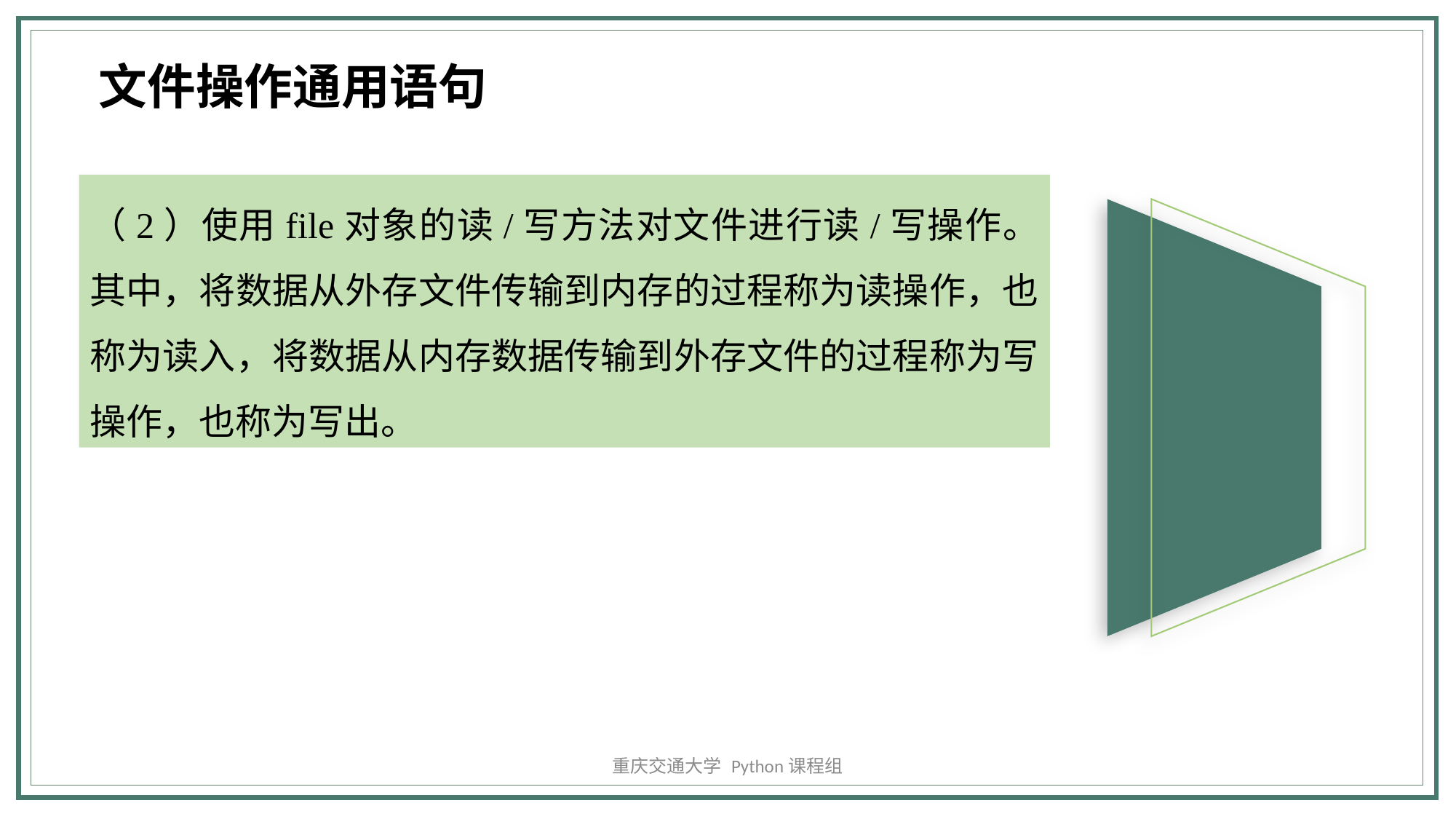

文件操作通用语句
（2）使用file对象的读/写方法对文件进行读/写操作。其中，将数据从外存文件传输到内存的过程称为读操作，也称为读入，将数据从内存数据传输到外存文件的过程称为写操作，也称为写出。

添加标题
重庆交通大学 Python课程组